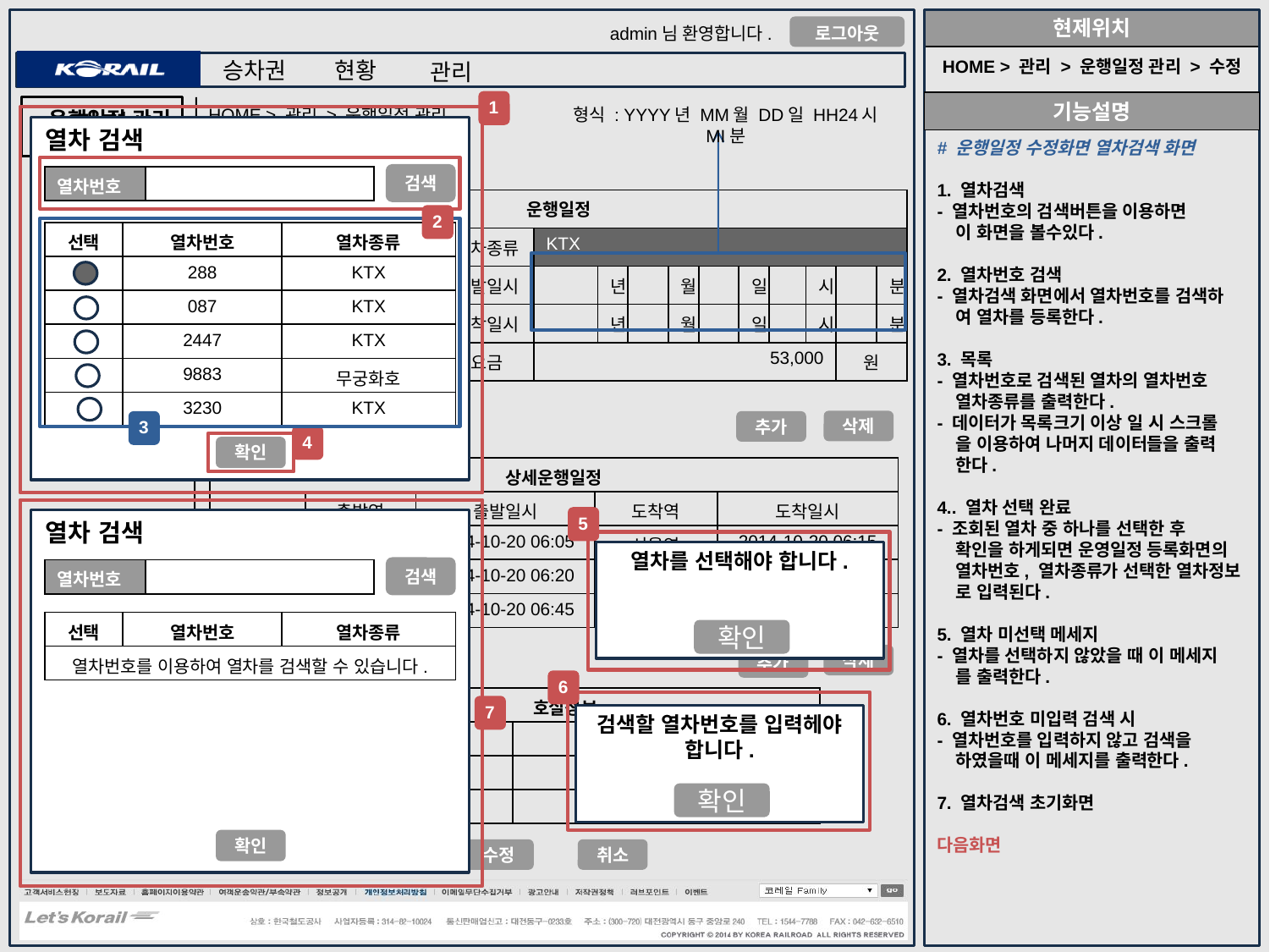

HOME > 관리 > 운행일정 관리 > 수정
1

HOME > 관리 > 운행일정 관리
형식 : YYYY년 MM월 DD일 HH24시 MI분
운행일정 관리
관리

열차 검색
# 운행일정 수정화면 열차검색 화면

1. 열차검색
- 열차번호의 검색버튼을 이용하면
   이 화면을 볼수있다.

2. 열차번호 검색
- 열차검색 화면에서 열차번호를 검색하
   여 열차를 등록한다.

3. 목록
- 열차번호로 검색된 열차의 열차번호
   열차종류를 출력한다.
- 데이터가 목록크기 이상 일 시 스크롤
   을 이용하여 나머지 데이터들을 출력
   한다.

4.. 열차 선택 완료
- 조회된 열차 중 하나를 선택한 후
   확인을 하게되면 운영일정 등록화면의
   열차번호, 열차종류가 선택한 열차정보
   로 입력된다.

5. 열차 미선택 메세지
- 열차를 선택하지 않았을 때 이 메세지
   를 출력한다.

6. 열차번호 미입력 검색 시
- 열차번호를 입력하지 않고 검색을
   하였을때 이 메세지를 출력한다.

7. 열차검색 초기화면

다음화면
운영일정 수정
운영일정 등록
회원 관리

검색
| 열차번호 |  |
| --- | --- |
역 관리
| 운행일정 |  |  |  |  |  |  |  |  |  |  |  |  |
| --- | --- | --- | --- | --- | --- | --- | --- | --- | --- | --- | --- | --- |
| 열차번호 | 201 | 열차종류 | KTX |  |  |  |  |  |  |  |  |  |
| 출발역 | 서울역 | 출발일시 |  | 년 |  | 월 |  | 일 |  | 시 |  | 분 |
| 도착역 | 부산역 | 도착일시 |  | 년 |  | 월 |  | 일 |  | 시 |  | 분 |
| 노선 | 경부선 | 요금 | 53,000 |  |  |  |  |  |  |  | 원 |  |
2

열차 관리

| 선택 | 열차번호 | 열차종류 |
| --- | --- | --- |
|  | 288 | KTX |
|  | 087 | KTX |
|  | 2447 | KTX |
|  | 9883 | 무궁화호 |
|  | 3230 | KTX |
검색

검색

검색

검색

3
삭제

추가
4

확인
| 상세운행일정 |  |  |  |  |
| --- | --- | --- | --- | --- |
|  | 출발역 | 출발일시 | 도착역 | 도착일시 |
|  | 행신역 | 2014-10-20 06:05 | 서울역 | 2014-10-20 06:15 |
|  | 서울역 | 2014-10-20 06:20 | 영등포역 | 2014-10-20 06:40 |
|  | 영등포역 | 2014-10-20 06:45 | 광명역 | 2014-10-20 07:08 |

5

열차 검색

삭제
등록
열차를 선택해야 합니다.
검색
| 열차번호 |  |
| --- | --- |
| 선택 | 열차번호 | 열차종류 |
| --- | --- | --- |
| 열차번호를 이용하여 열차를 검색할 수 있습니다. |  |  |
확인
삭제
추가
6

| 호실정보 |  |  |  |
| --- | --- | --- | --- |
|  | 호실 | 좌석수 | 특실여부 |
|  | 1 호실 | 60 석 |  |
|  | 2 호실 | 60 석 |  |

7

검색할 열차번호를 입력헤야 합니다.

V

확인

확인
수정
취소